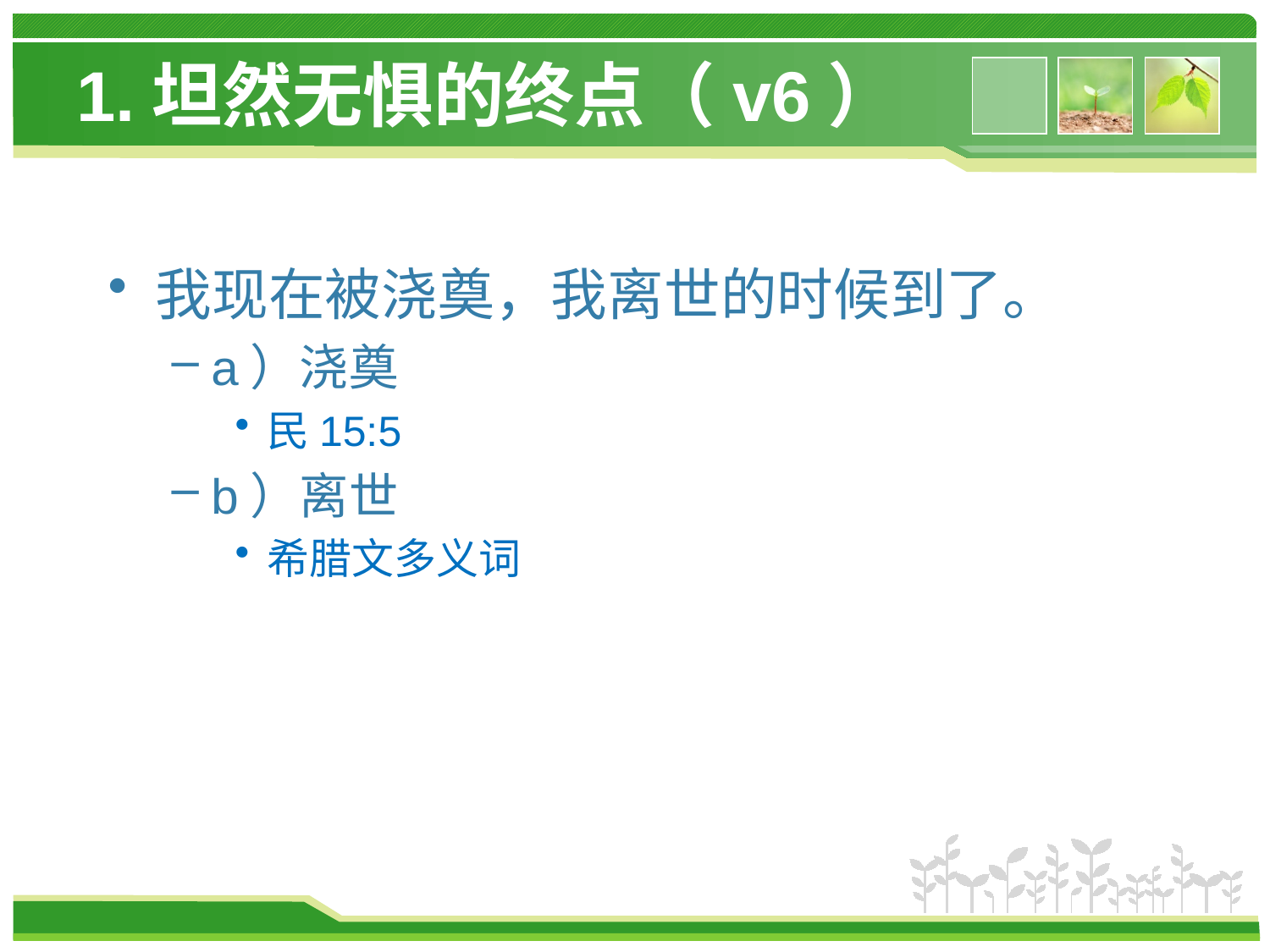

# 1.坦然无惧的终点（v6）
我现在被浇奠，我离世的时候到了。
a）浇奠
民15:5
b）离世
希腊文多义词